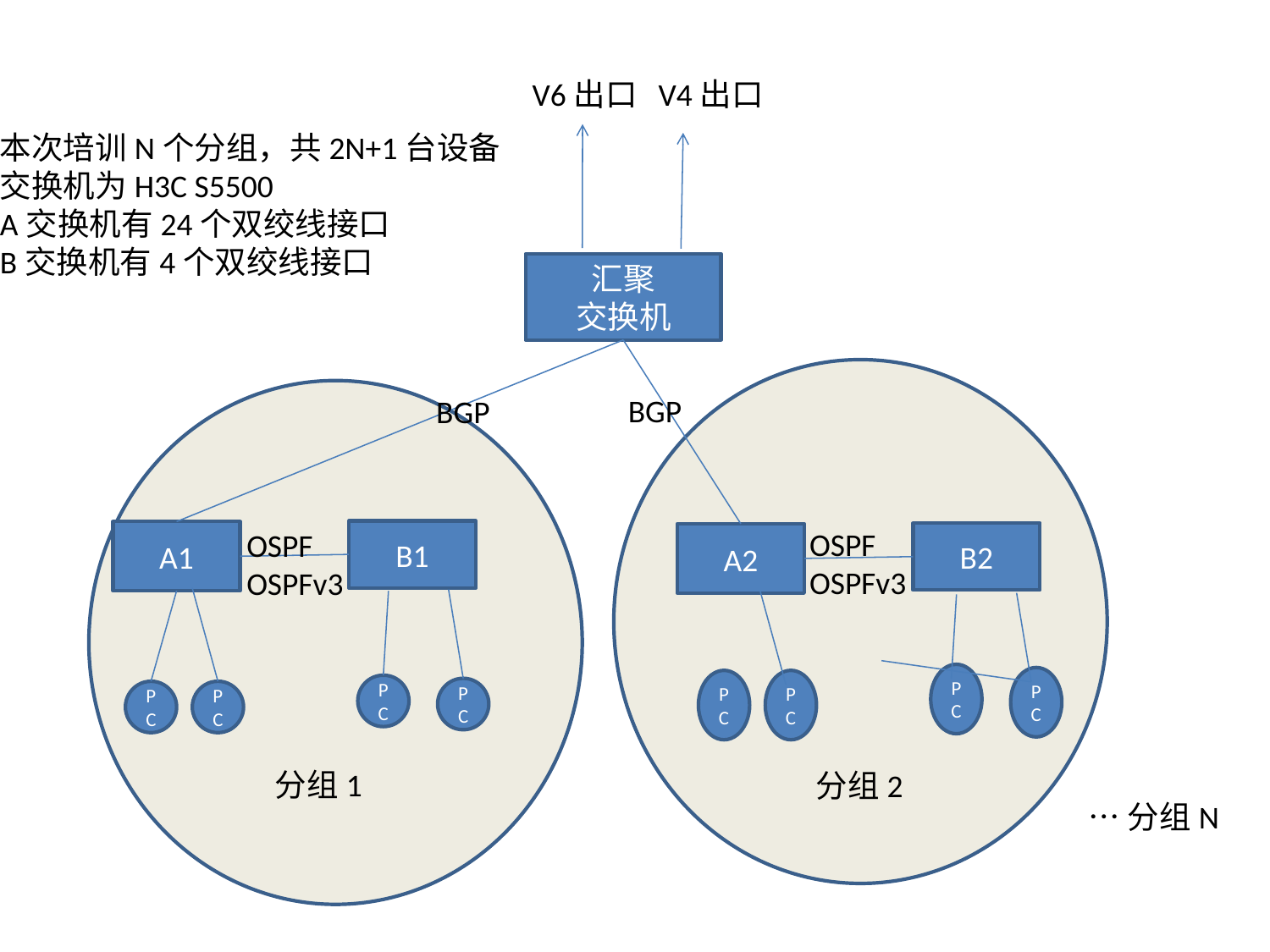

V4出口
V6出口
本次培训N个分组，共2N+1台设备
交换机为H3C S5500
A交换机有24个双绞线接口
B交换机有4个双绞线接口
汇聚
交换机

BGP
BGP
OSPF
OSPFv3
OSPF
OSPFv3
B1
A1
B2
A2
PC
PC
PC
PC
PC
PC
PC
PC
分组1
分组2
…分组N